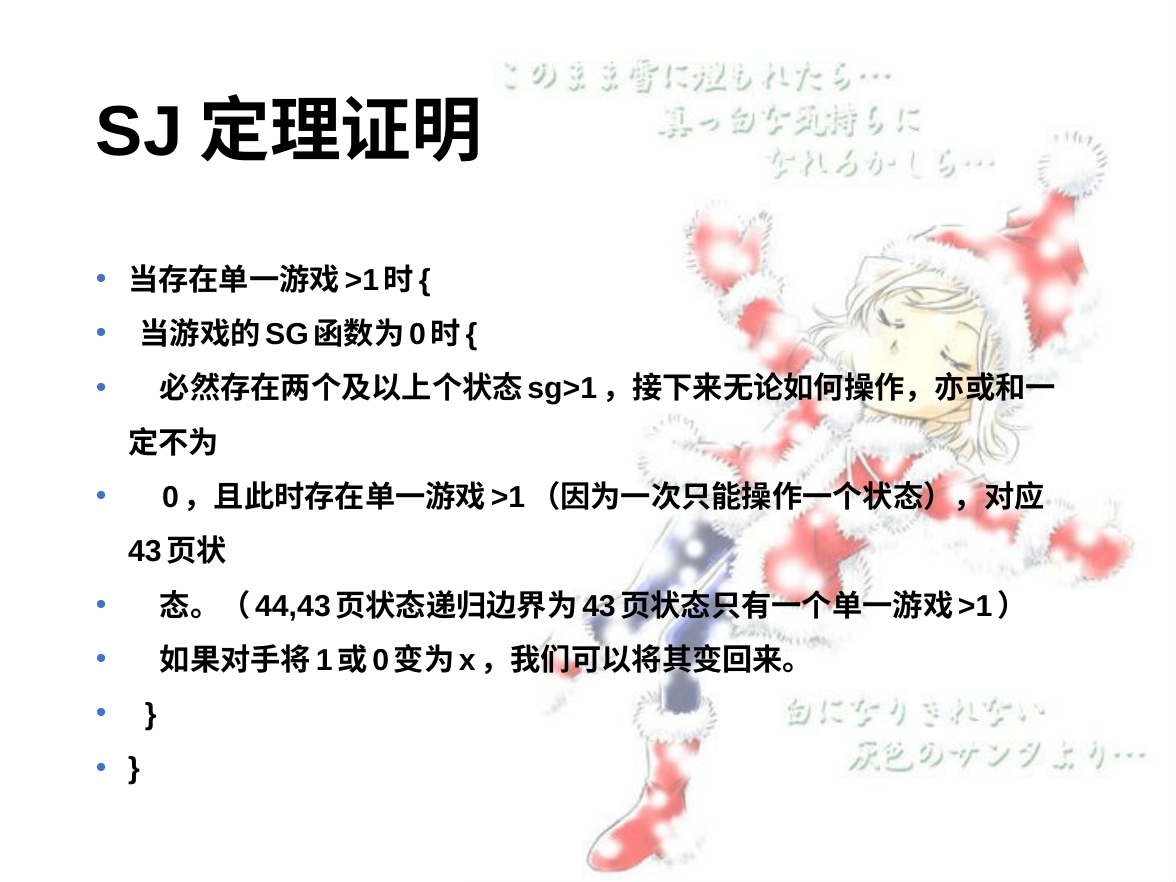

# SJ定理证明
当存在单一游戏>1时{
 当游戏的SG函数为0时{
    必然存在两个及以上个状态sg>1，接下来无论如何操作，亦或和一定不为
    0，且此时存在单一游戏>1（因为一次只能操作一个状态），对应43页状
    态。（44,43页状态递归边界为43页状态只有一个单一游戏>1）
    如果对手将1或0变为x，我们可以将其变回来。
  }
}